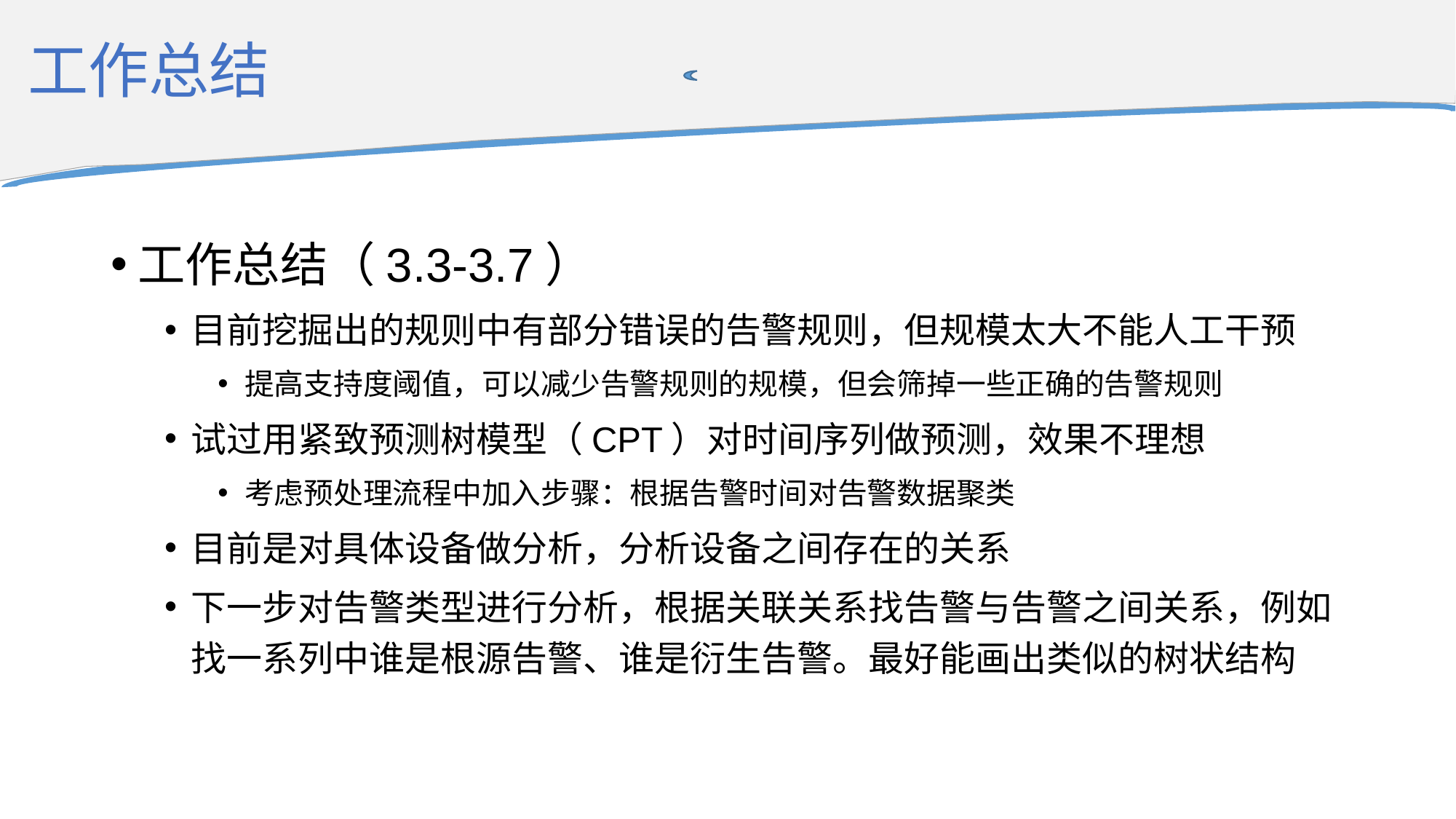

# 工作总结
工作总结（3.3-3.7）
目前挖掘出的规则中有部分错误的告警规则，但规模太大不能人工干预
提高支持度阈值，可以减少告警规则的规模，但会筛掉一些正确的告警规则
试过用紧致预测树模型（CPT）对时间序列做预测，效果不理想
考虑预处理流程中加入步骤：根据告警时间对告警数据聚类
目前是对具体设备做分析，分析设备之间存在的关系
下一步对告警类型进行分析，根据关联关系找告警与告警之间关系，例如找一系列中谁是根源告警、谁是衍生告警。最好能画出类似的树状结构